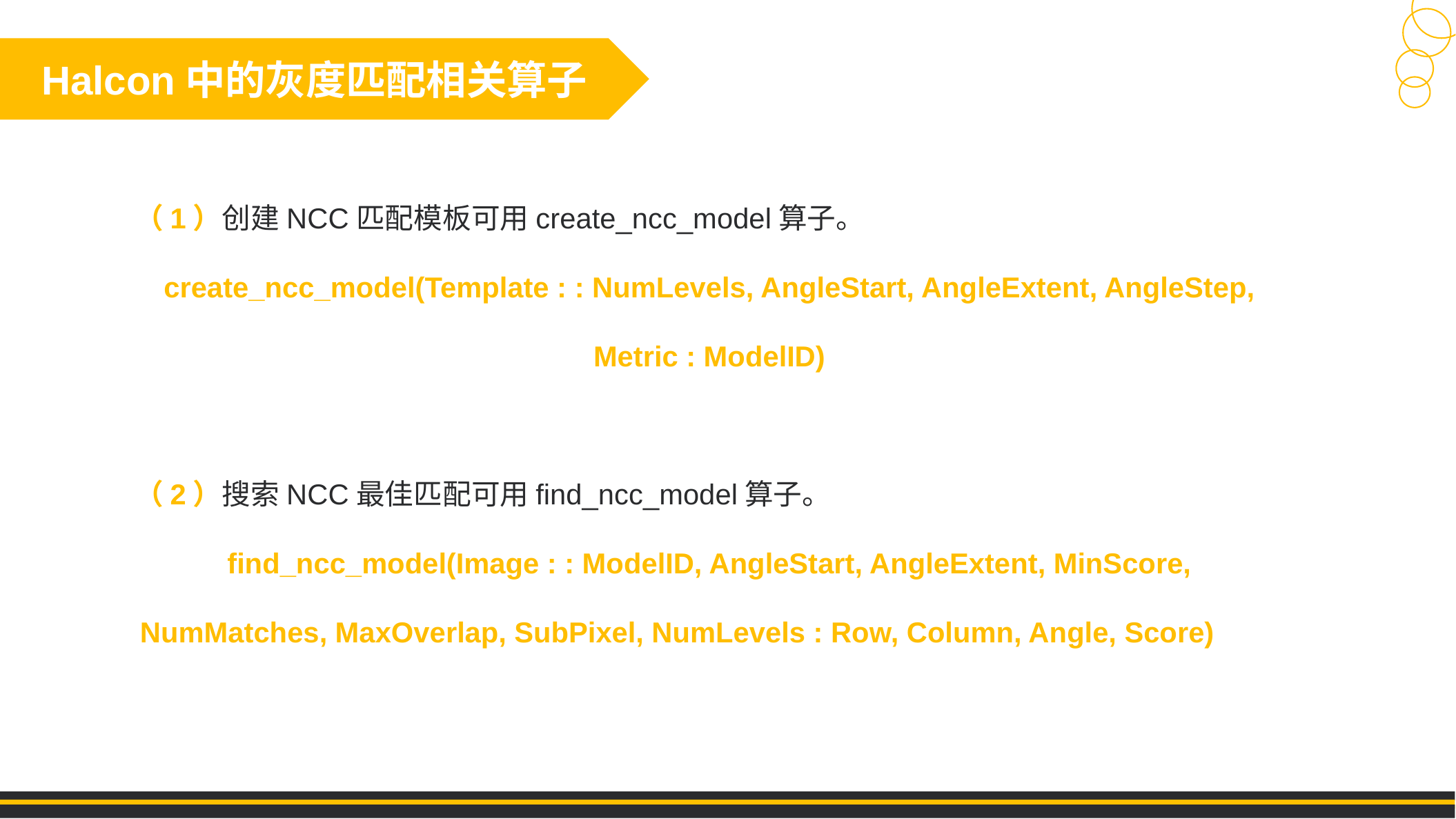

Halcon中的灰度匹配相关算子
（1）创建NCC匹配模板可用create_ncc_model算子。
create_ncc_model(Template : : NumLevels, AngleStart, AngleExtent, AngleStep, Metric : ModelID)

（2）搜索NCC最佳匹配可用find_ncc_model算子。
find_ncc_model(Image : : ModelID, AngleStart, AngleExtent, MinScore, NumMatches, MaxOverlap, SubPixel, NumLevels : Row, Column, Angle, Score)